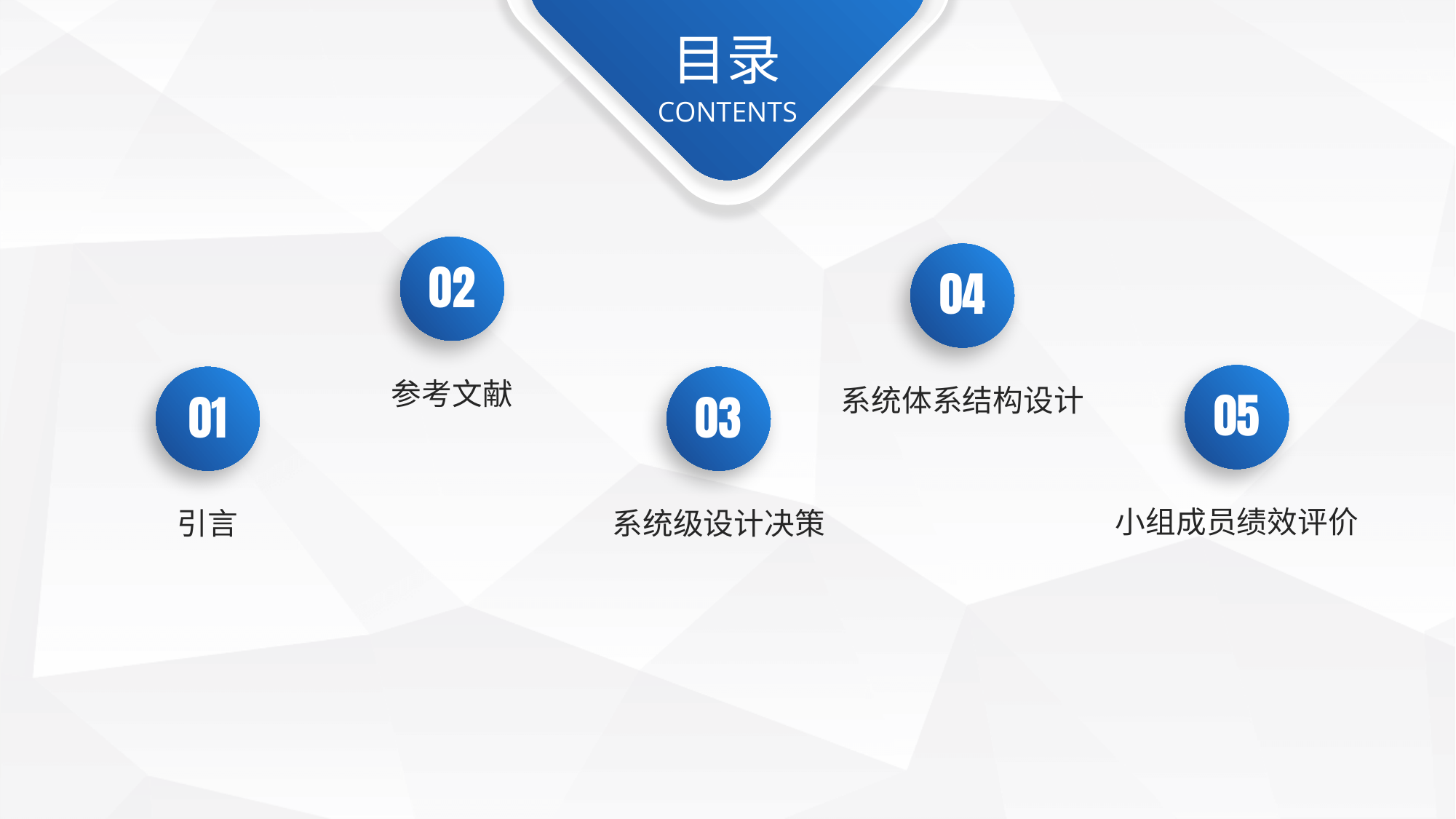

目录
CONTENTS
02
参考文献
04
系统体系结构设计
05
小组成员绩效评价
01
引言
03
系统级设计决策